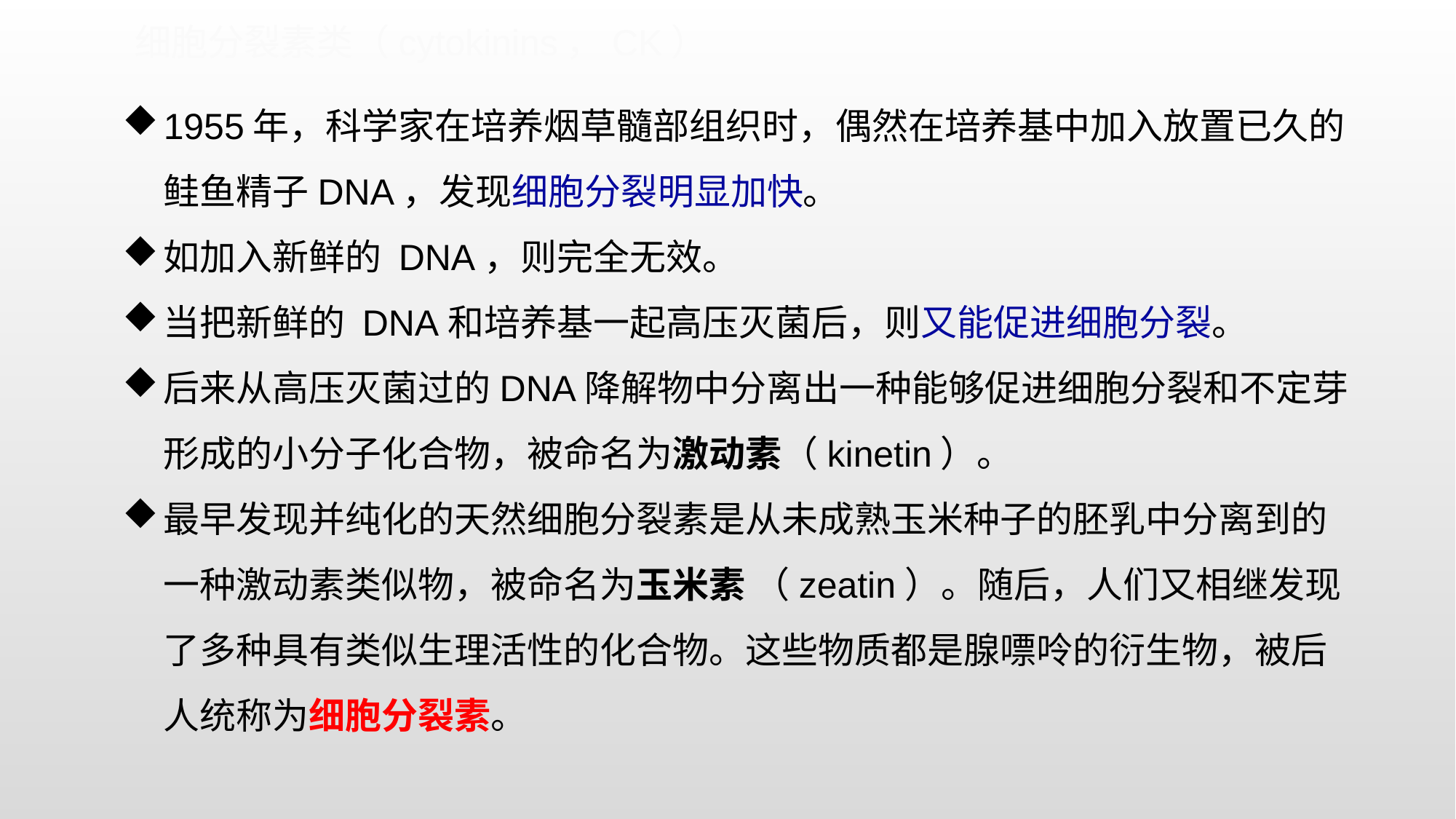

细胞分裂素类（cytokinins，CK）
1955年，科学家在培养烟草髓部组织时，偶然在培养基中加入放置已久的鲑鱼精子DNA，发现细胞分裂明显加快。
如加入新鲜的 DNA，则完全无效。
当把新鲜的 DNA和培养基一起高压灭菌后，则又能促进细胞分裂。
后来从高压灭菌过的DNA降解物中分离出一种能够促进细胞分裂和不定芽形成的小分子化合物，被命名为激动素（kinetin）。
最早发现并纯化的天然细胞分裂素是从未成熟玉米种子的胚乳中分离到的一种激动素类似物，被命名为玉米素 （zeatin）。随后，人们又相继发现了多种具有类似生理活性的化合物。这些物质都是腺嘌呤的衍生物，被后人统称为细胞分裂素。